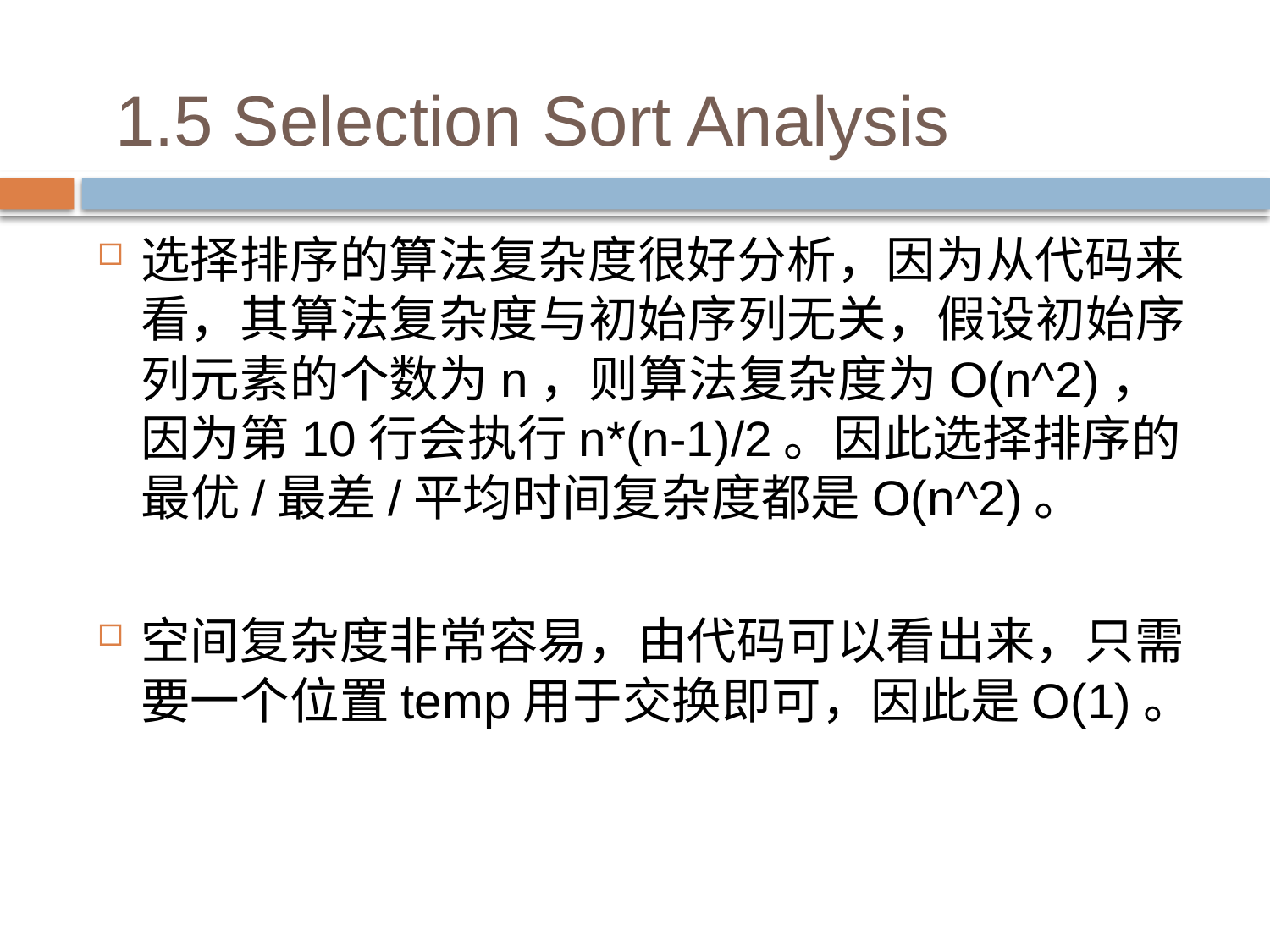

1.5 Selection Sort Analysis
选择排序的算法复杂度很好分析，因为从代码来看，其算法复杂度与初始序列无关，假设初始序列元素的个数为n，则算法复杂度为O(n^2)，因为第10行会执行n*(n-1)/2。因此选择排序的最优/最差/平均时间复杂度都是O(n^2)。

空间复杂度非常容易，由代码可以看出来，只需要一个位置temp用于交换即可，因此是O(1)。